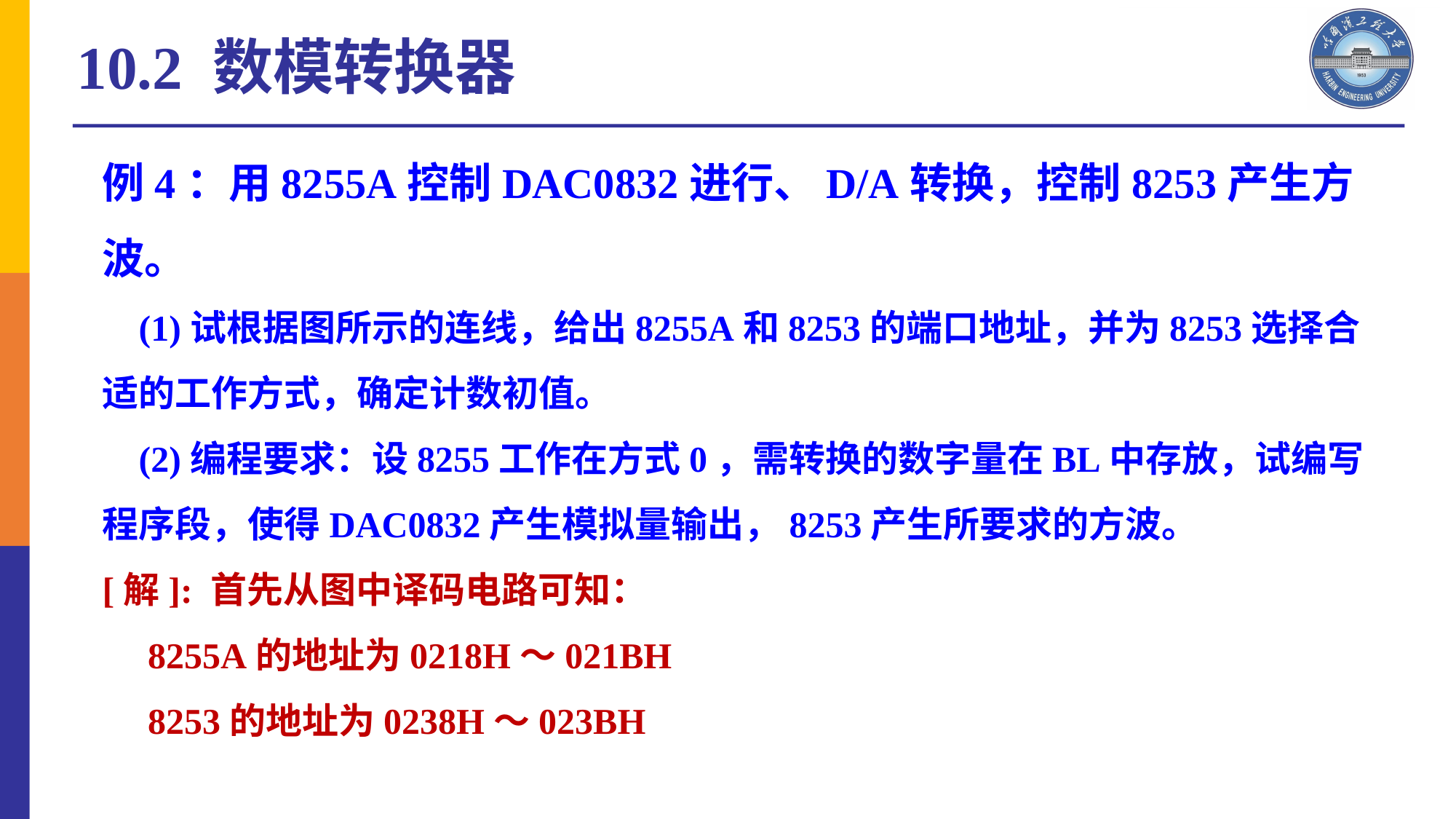

10.2 数模转换器
例4：用8255A控制DAC0832进行、D/A转换，控制8253产生方波。
    (1)试根据图所示的连线，给出8255A和8253的端口地址，并为8253选择合适的工作方式，确定计数初值。
    (2)编程要求：设8255工作在方式0，需转换的数字量在BL中存放，试编写程序段，使得DAC0832产生模拟量输出，8253产生所要求的方波。
[解]: 首先从图中译码电路可知：
     8255A的地址为0218H～021BH
     8253的地址为0238H～023BH